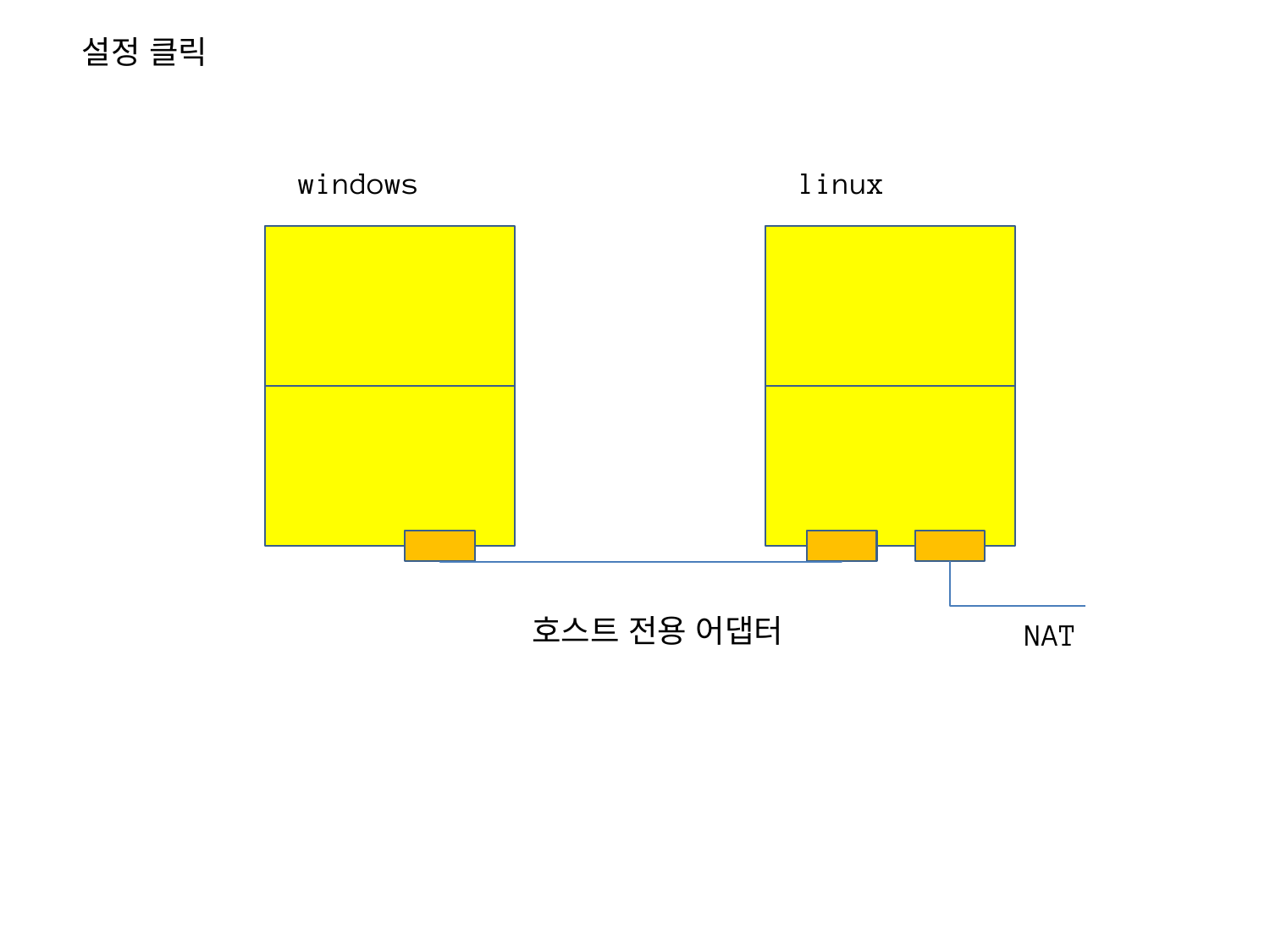

설정 클릭
windows
linux

호스트 전용 어댑터
NAT